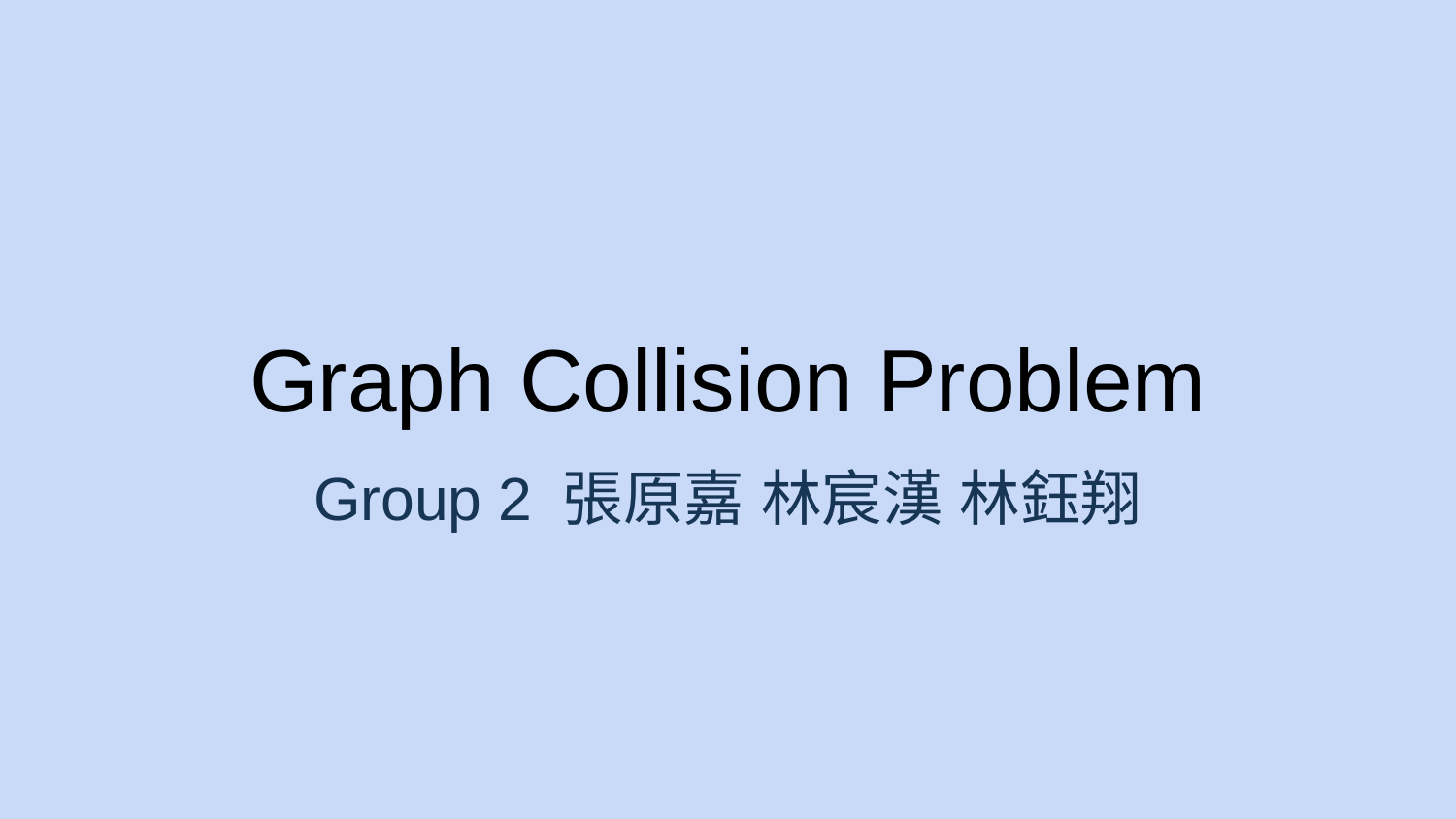

# Graph Collision Problem

Group 2 張原嘉 林宸漢 林鈺翔